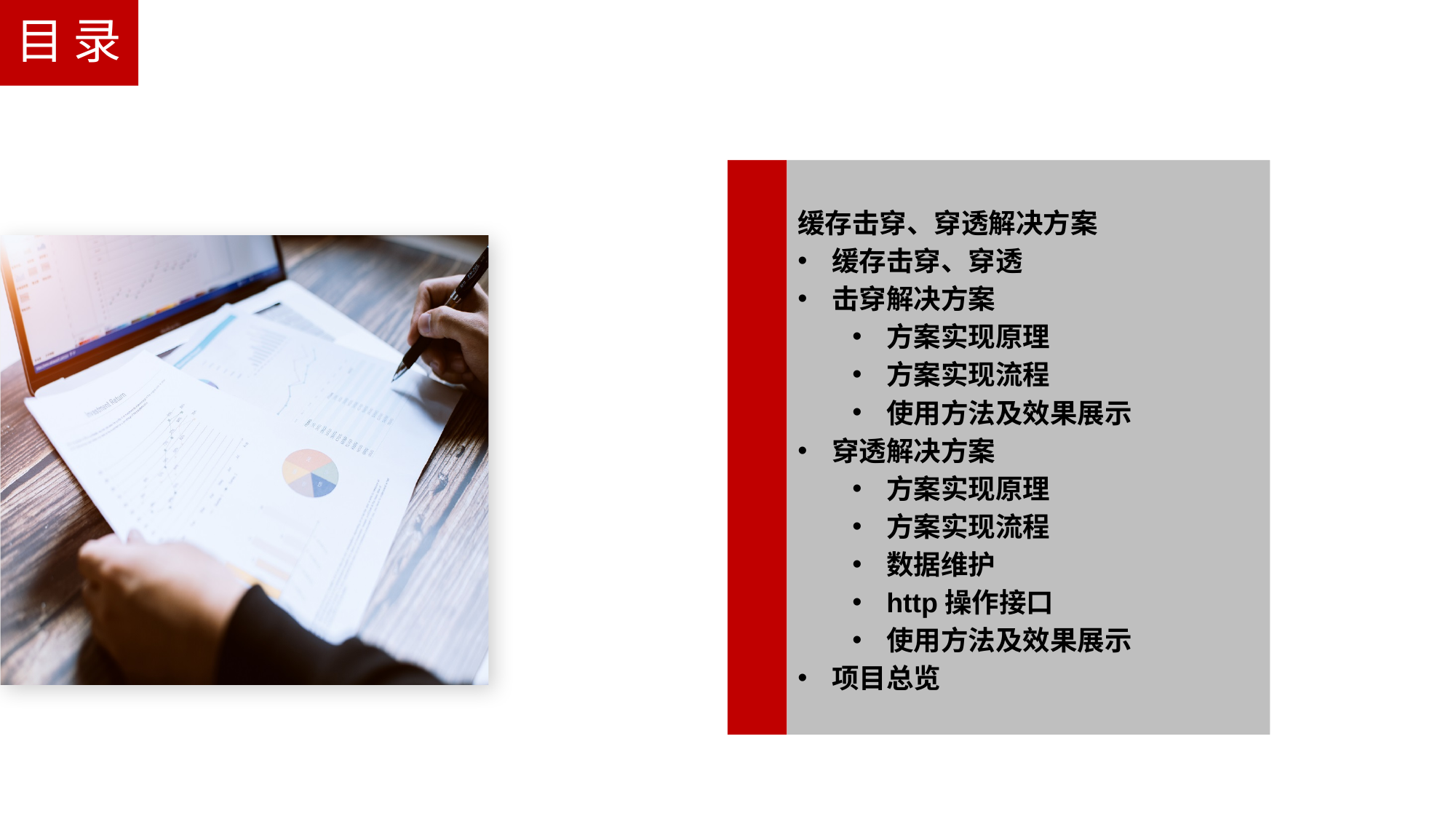

目录

缓存击穿、穿透解决方案
缓存击穿、穿透
击穿解决方案
方案实现原理
方案实现流程
使用方法及效果展示
穿透解决方案
方案实现原理
方案实现流程
数据维护
http操作接口
使用方法及效果展示
项目总览